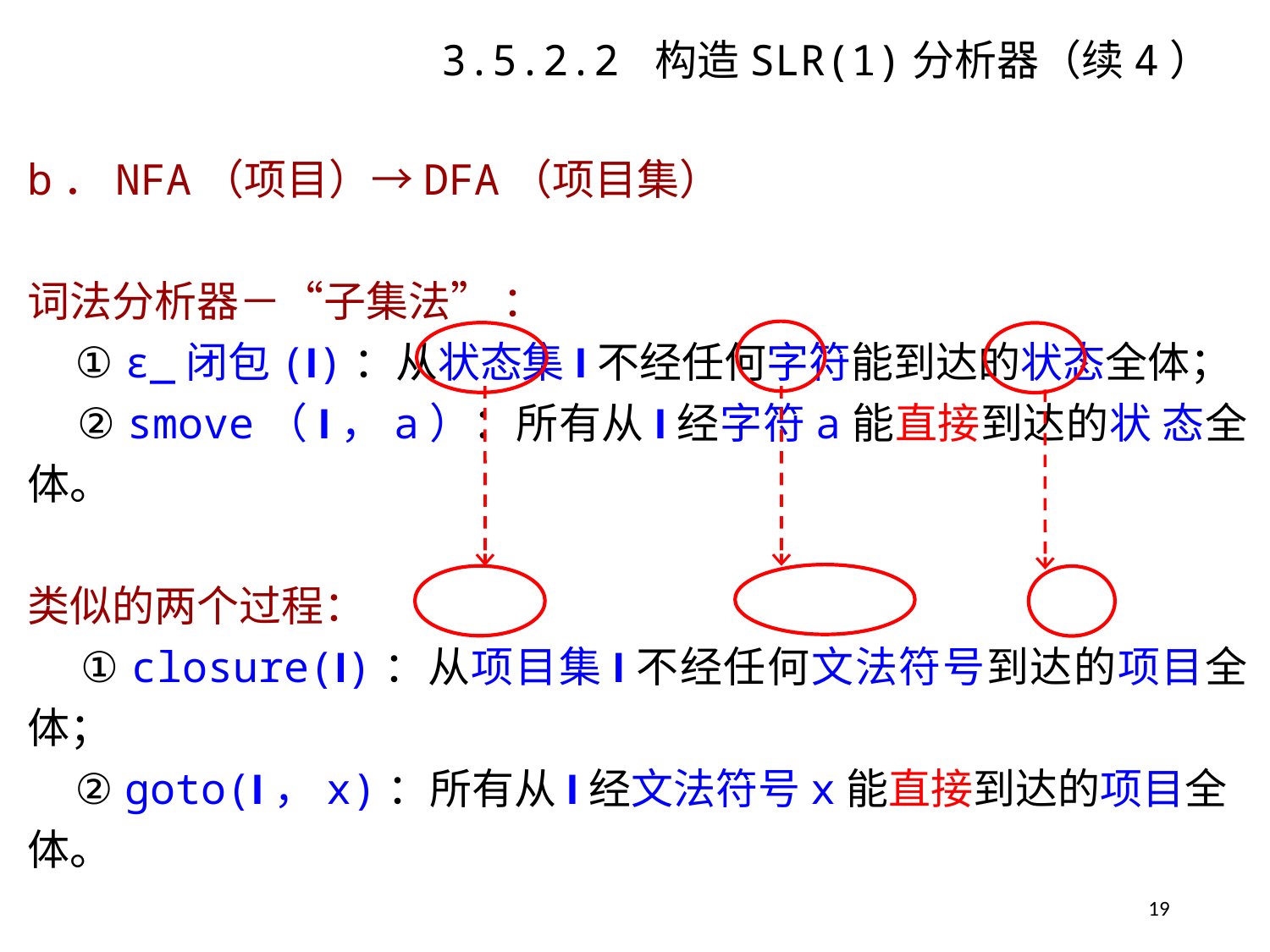

# 3.5.2.2 构造SLR(1)分析器（续4）
b．NFA（项目）→DFA（项目集）

词法分析器－“子集法” ：
    ① ε_闭包(I)：从状态集I不经任何字符能到达的状态全体；
    ② smove（I，a）：所有从I经字符a能直接到达的状 态全体。

类似的两个过程：
    ① closure(I)：从项目集I不经任何文法符号到达的项目全体；
    ② goto(I，x)：所有从I经文法符号x能直接到达的项目全体。

19